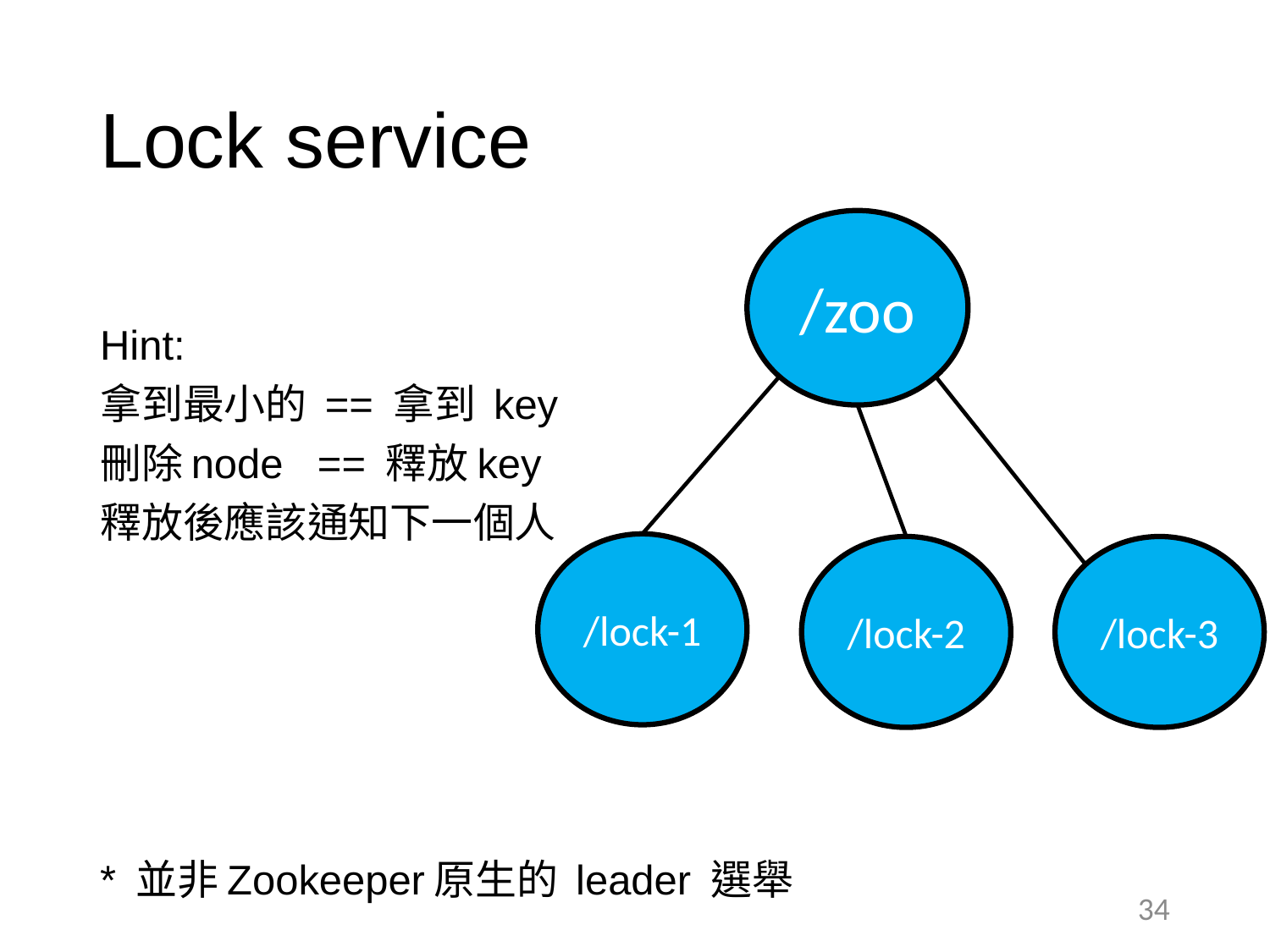

# Lock service
/zoo

Hint:
拿到最小的 == 拿到 key
刪除node   == 釋放key
釋放後應該通知下一個人

* 並非Zookeeper原生的 leader 選舉
/lock-1
/lock-2
/lock-3
34